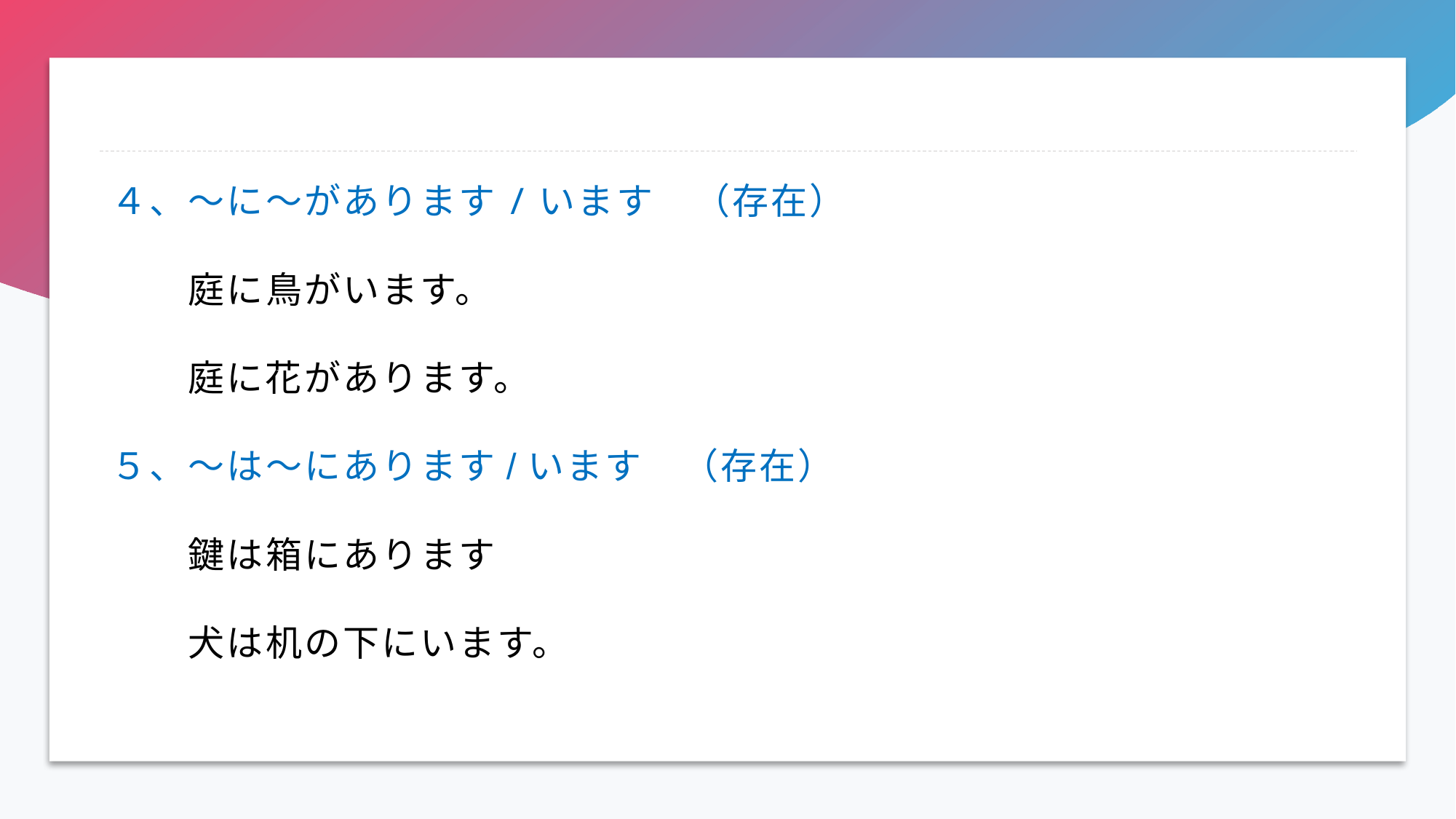

４、～に～があります/います　（存在）
　　庭に鳥がいます。
　　庭に花があります。
５、～は～にあります/います　（存在）
　　鍵は箱にあります
　　犬は机の下にいます。